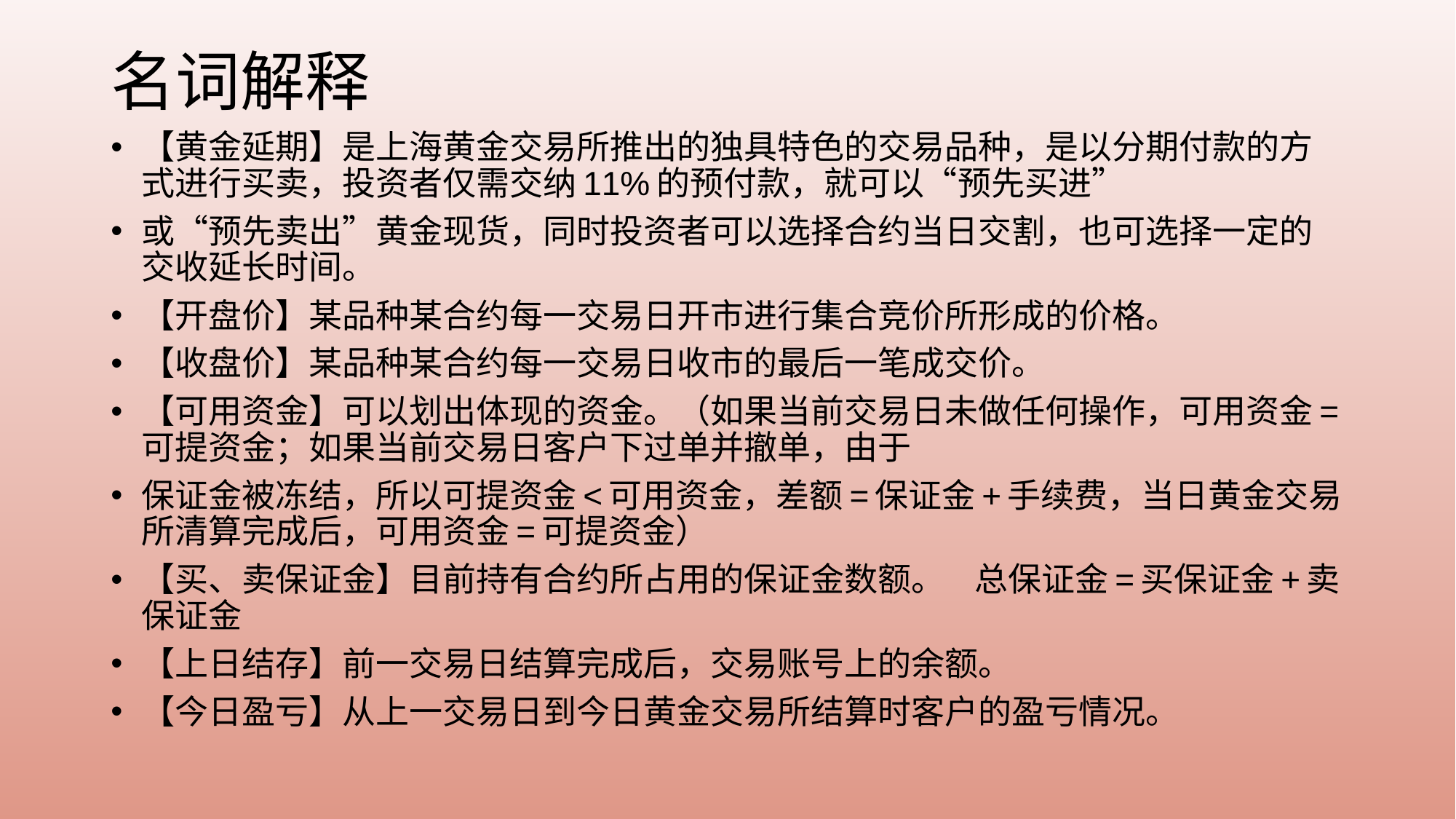

# 名词解释
【黄金延期】是上海黄金交易所推出的独具特色的交易品种，是以分期付款的方式进行买卖，投资者仅需交纳11%的预付款，就可以“预先买进”
或“预先卖出”黄金现货，同时投资者可以选择合约当日交割，也可选择一定的交收延长时间。
【开盘价】某品种某合约每一交易日开市进行集合竞价所形成的价格。
【收盘价】某品种某合约每一交易日收市的最后一笔成交价。
【可用资金】可以划出体现的资金。（如果当前交易日未做任何操作，可用资金=可提资金；如果当前交易日客户下过单并撤单，由于
保证金被冻结，所以可提资金<可用资金，差额=保证金+手续费，当日黄金交易所清算完成后，可用资金=可提资金）
【买、卖保证金】目前持有合约所占用的保证金数额。    总保证金=买保证金+卖保证金
【上日结存】前一交易日结算完成后，交易账号上的余额。
【今日盈亏】从上一交易日到今日黄金交易所结算时客户的盈亏情况。